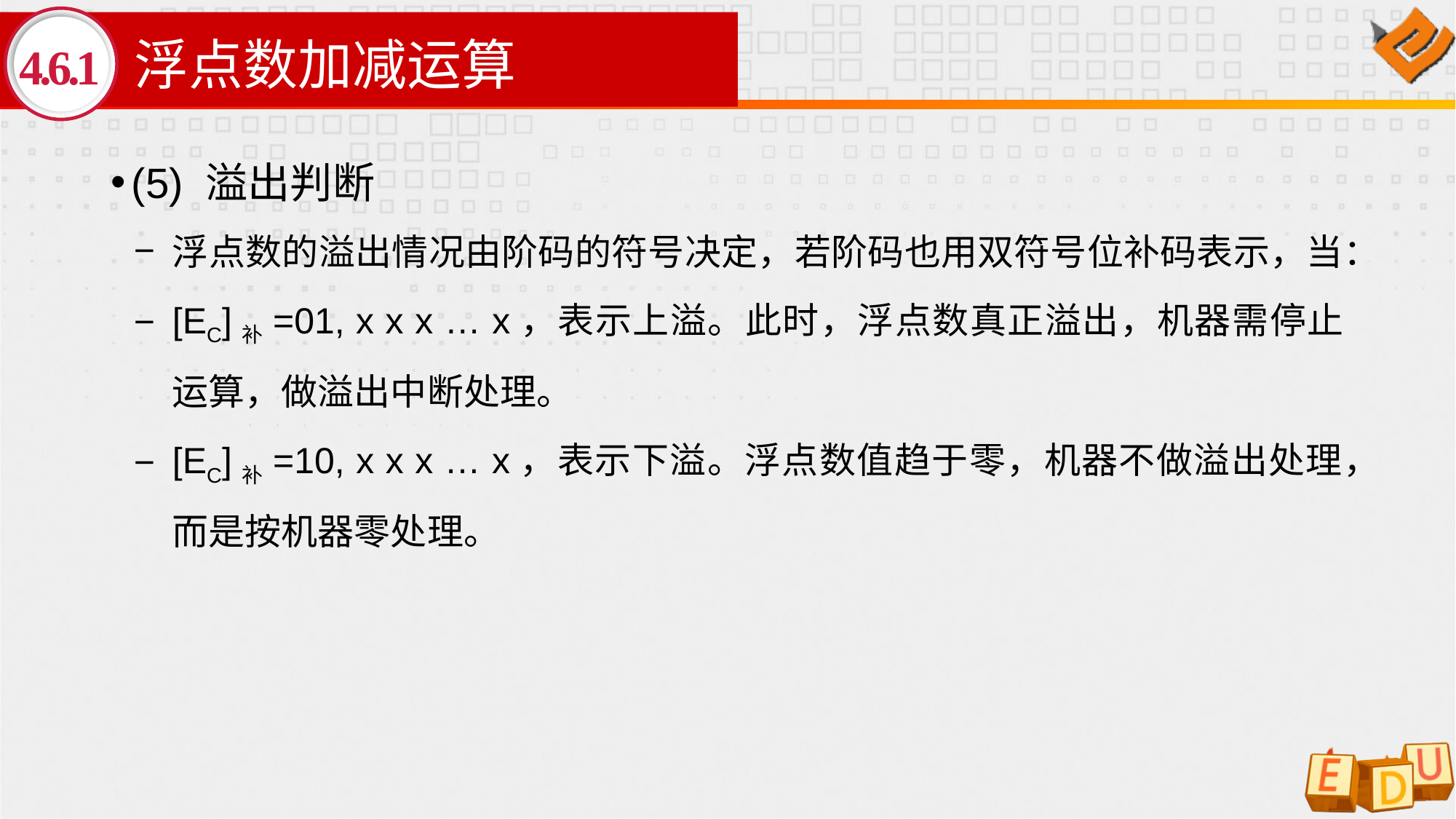

# 浮点数加减运算
4.6.1
(5) 溢出判断
浮点数的溢出情况由阶码的符号决定，若阶码也用双符号位补码表示，当：
[EC]补=01, x x x … x，表示上溢。此时，浮点数真正溢出，机器需停止运算，做溢出中断处理。
[EC]补=10, x x x … x，表示下溢。浮点数值趋于零，机器不做溢出处理，而是按机器零处理。